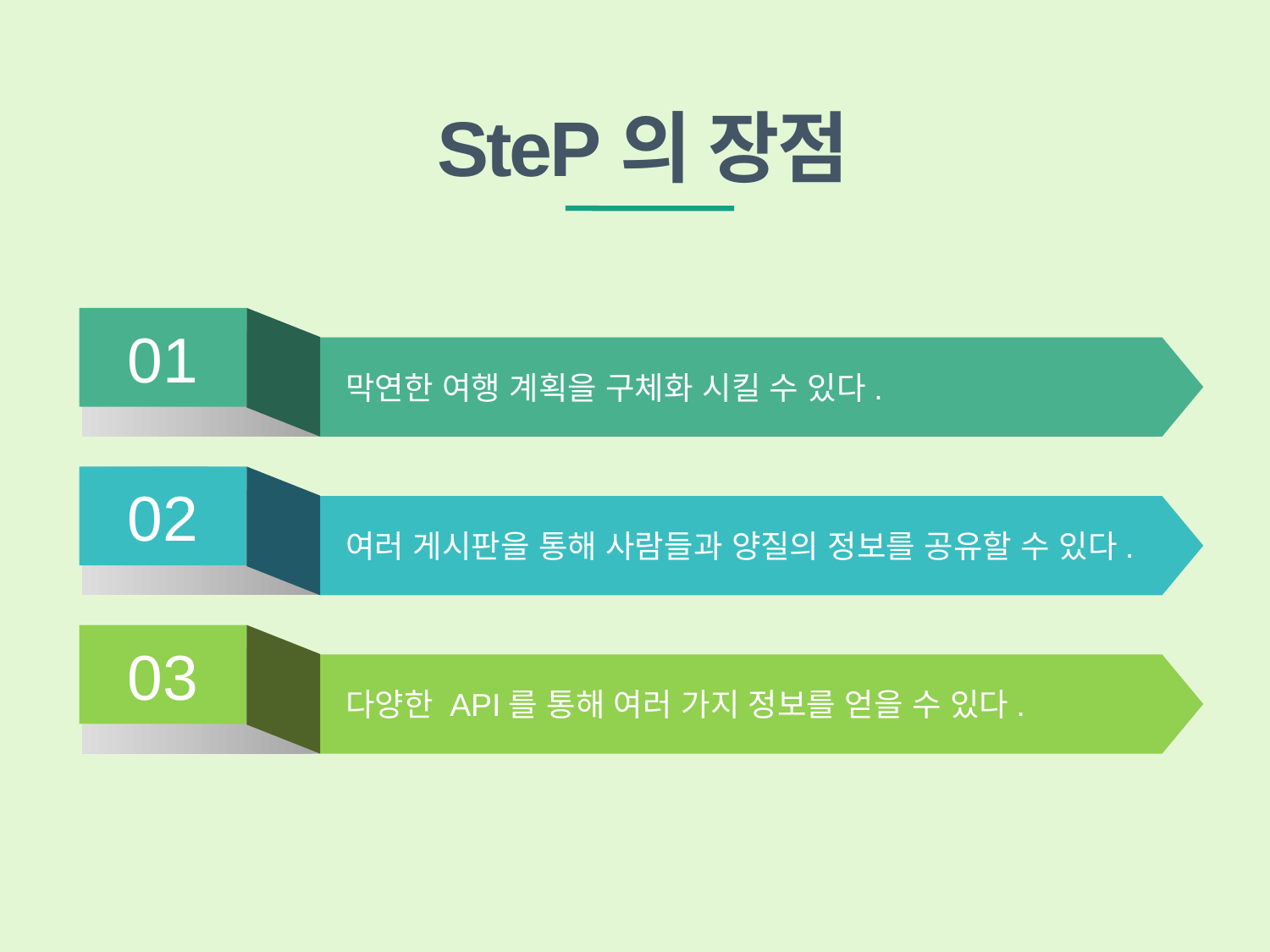

SteP의 장점

01

막연한 여행 계획을 구체화 시킬 수 있다.

02

여러 게시판을 통해 사람들과 양질의 정보를 공유할 수 있다.

03

다양한 API를 통해 여러 가지 정보를 얻을 수 있다.